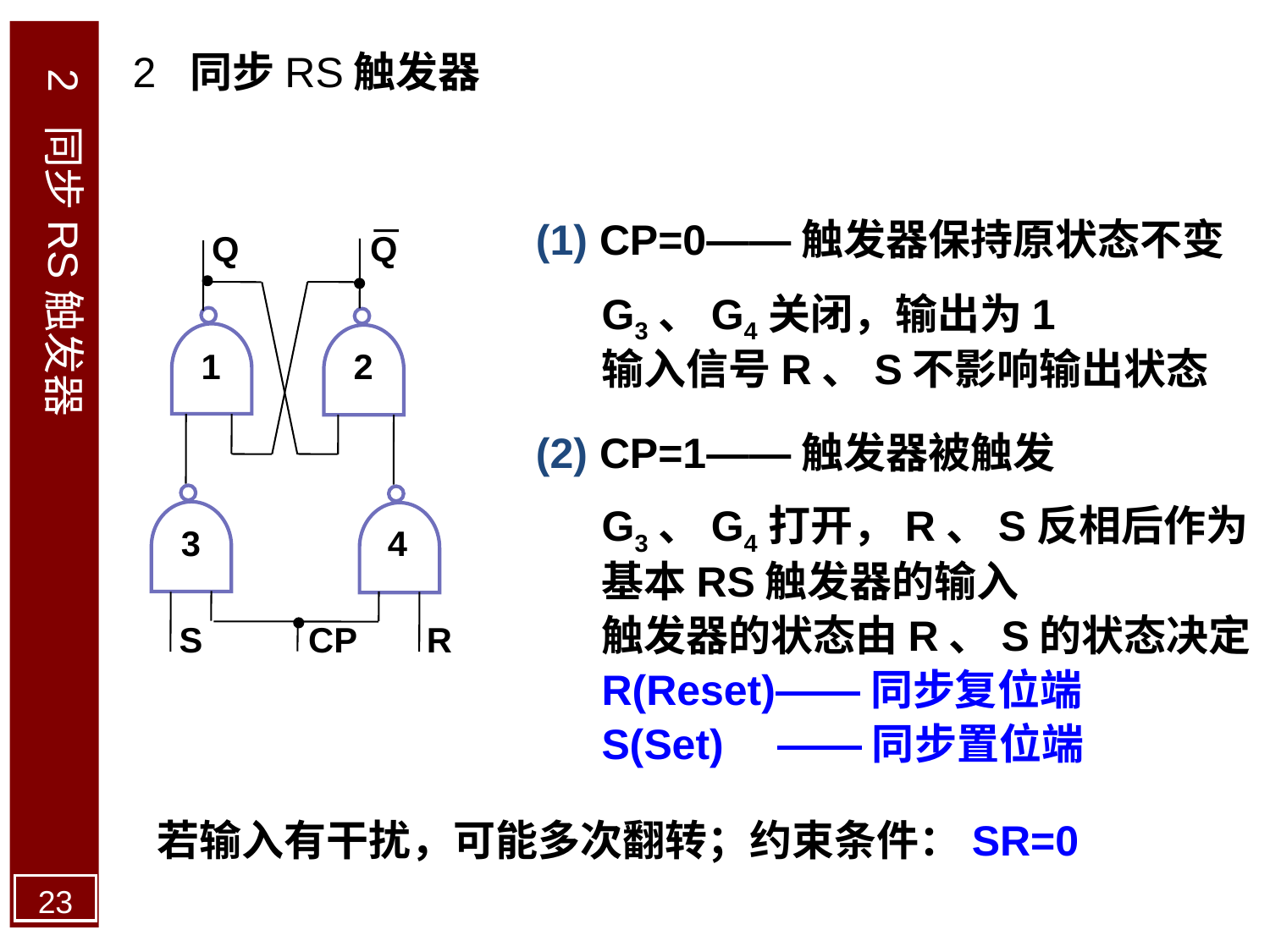

2  同步RS触发器
2  同步RS触发器
 CP=0——触发器保持原状态不变
Q
Q

1
2

3
4
S
CP
R

G3、G4关闭，输出为1
输入信号R、S不影响输出状态
 CP=1——触发器被触发
G3、G4打开，R、S反相后作为
基本RS触发器的输入
触发器的状态由R、S的状态决定
R(Reset)——同步复位端
S(Set)     ——同步置位端
若输入有干扰，可能多次翻转；约束条件：SR=0
23